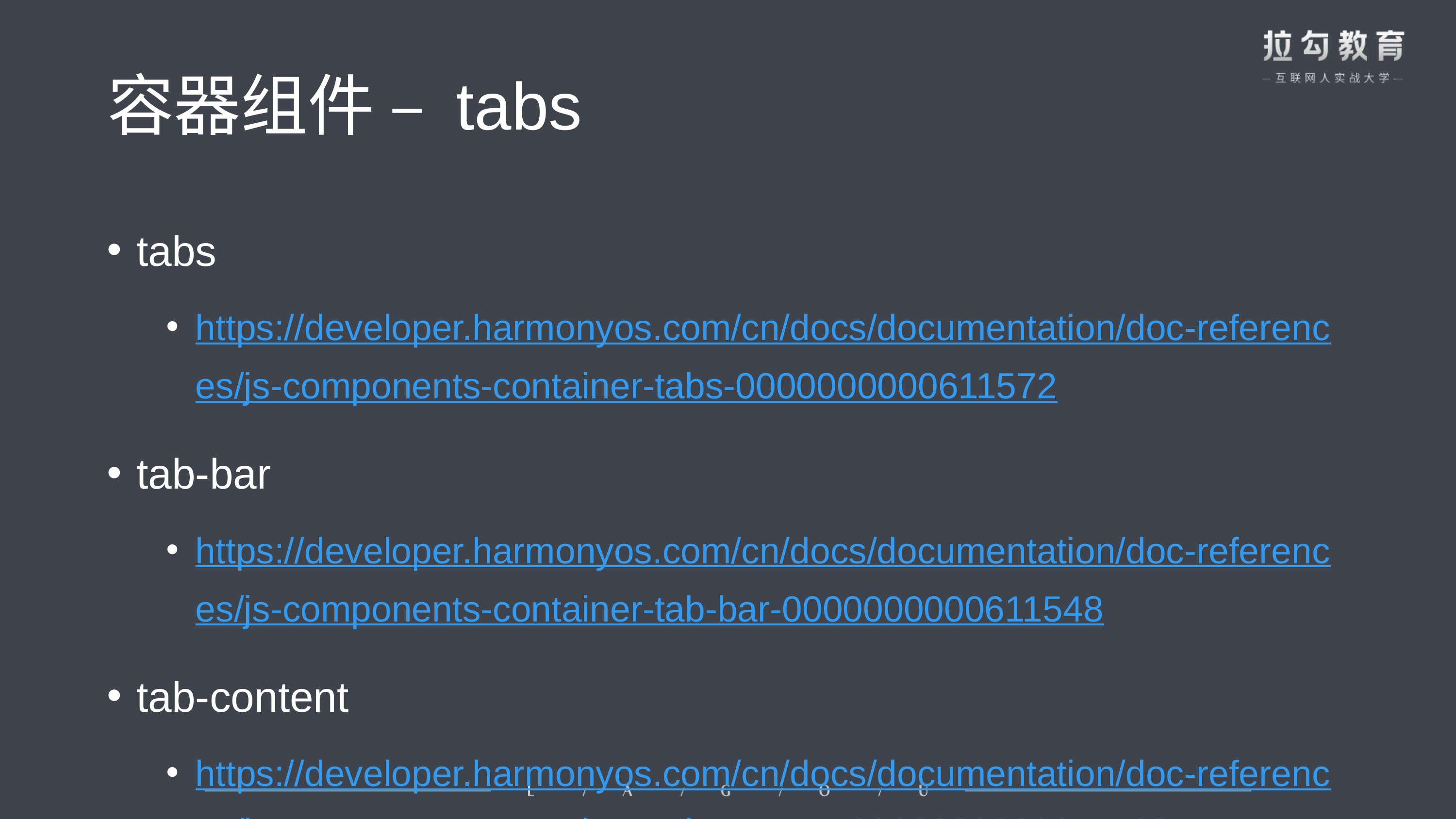

# 容器组件 – tabs
tabs
https://developer.harmonyos.com/cn/docs/documentation/doc-references/js-components-container-tabs-0000000000611572
tab-bar
https://developer.harmonyos.com/cn/docs/documentation/doc-references/js-components-container-tab-bar-0000000000611548
tab-content
https://developer.harmonyos.com/cn/docs/documentation/doc-references/js-components-container-tab-content-0000000000611560